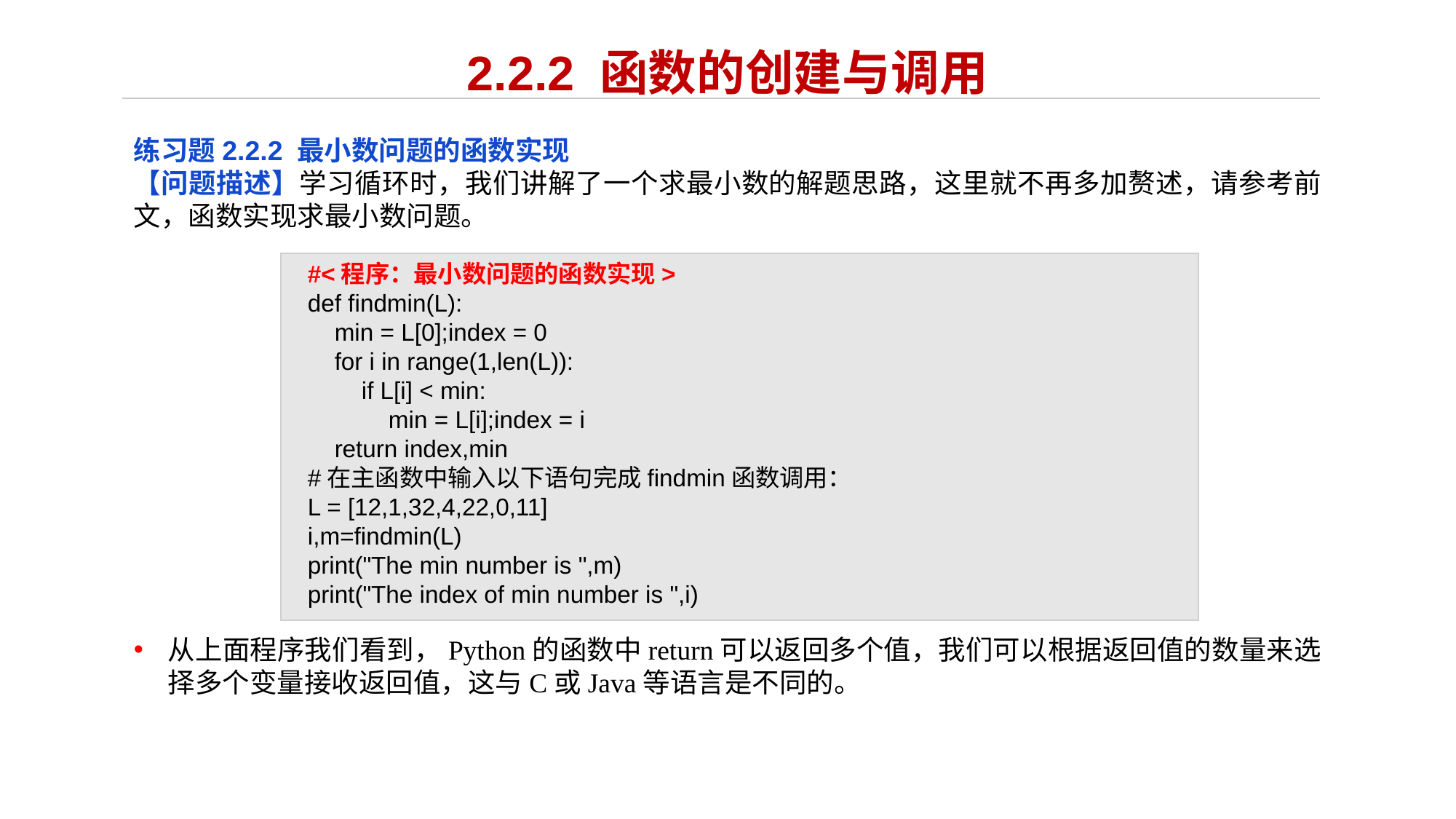

# 2.2.2 函数的创建与调用
练习题2.2.2 最小数问题的函数实现
【问题描述】学习循环时，我们讲解了一个求最小数的解题思路，这里就不再多加赘述，请参考前文，函数实现求最小数问题。

从上面程序我们看到，Python的函数中return可以返回多个值，我们可以根据返回值的数量来选择多个变量接收返回值，这与C或Java等语言是不同的。

#<程序：最小数问题的函数实现>
def findmin(L):
    min = L[0];index = 0
    for i in range(1,len(L)):
        if L[i] < min:
            min = L[i];index = i
    return index,min
#在主函数中输入以下语句完成findmin函数调用：
L = [12,1,32,4,22,0,11]
i,m=findmin(L)
print("The min number is ",m)
print("The index of min number is ",i)